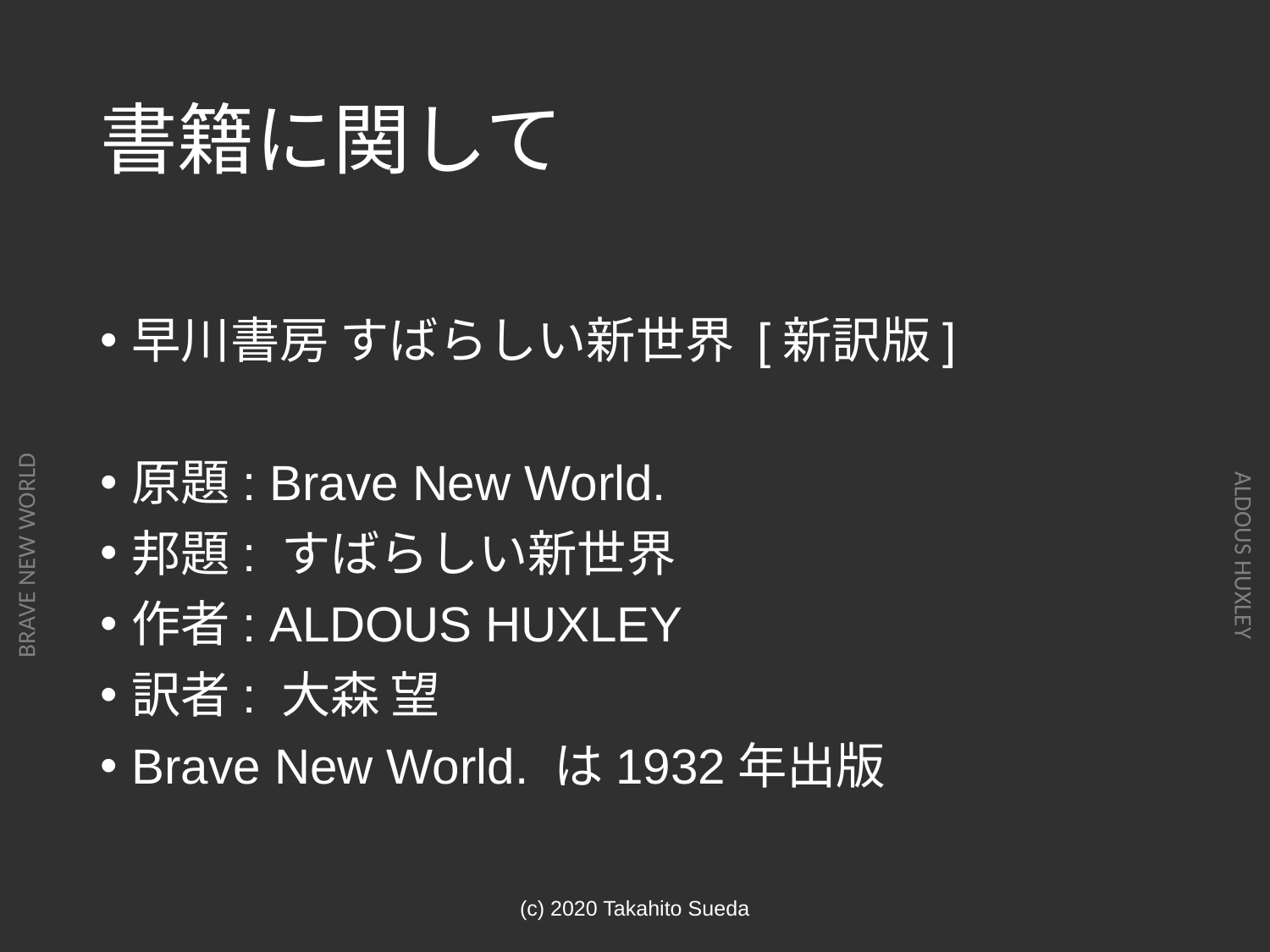

# 書籍に関して
早川書房 すばらしい新世界 [新訳版]

原題: Brave New World.
邦題: すばらしい新世界
作者: ALDOUS HUXLEY
訳者: 大森 望
Brave New World. は1932年出版
(c) 2020 Takahito Sueda